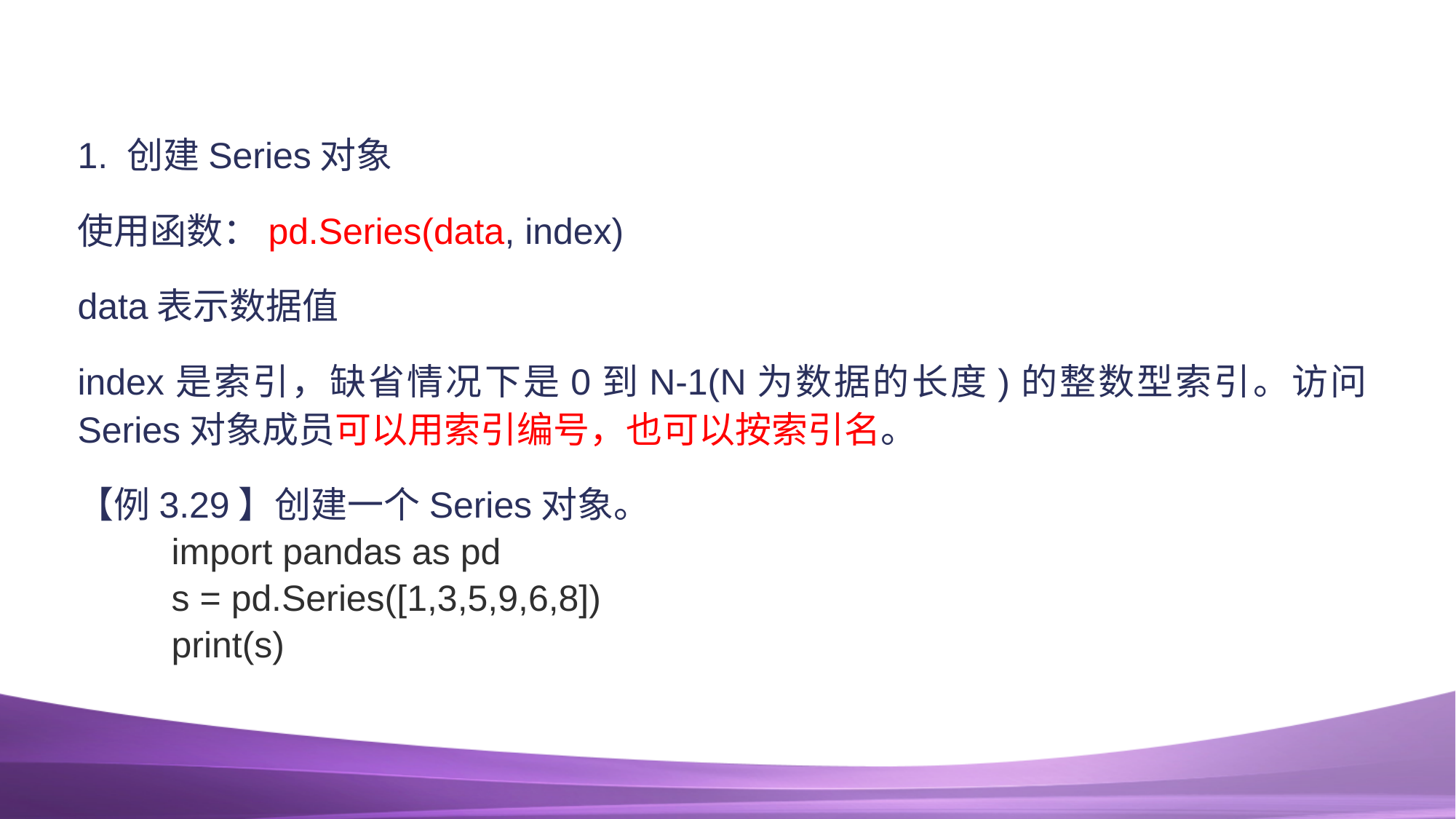

#
1. 创建Series对象
使用函数：pd.Series(data, index)
data表示数据值
index是索引，缺省情况下是0到N-1(N为数据的长度)的整数型索引。访问Series对象成员可以用索引编号，也可以按索引名。
【例3.29】创建一个Series对象。
import pandas as pd
s = pd.Series([1,3,5,9,6,8])
print(s)